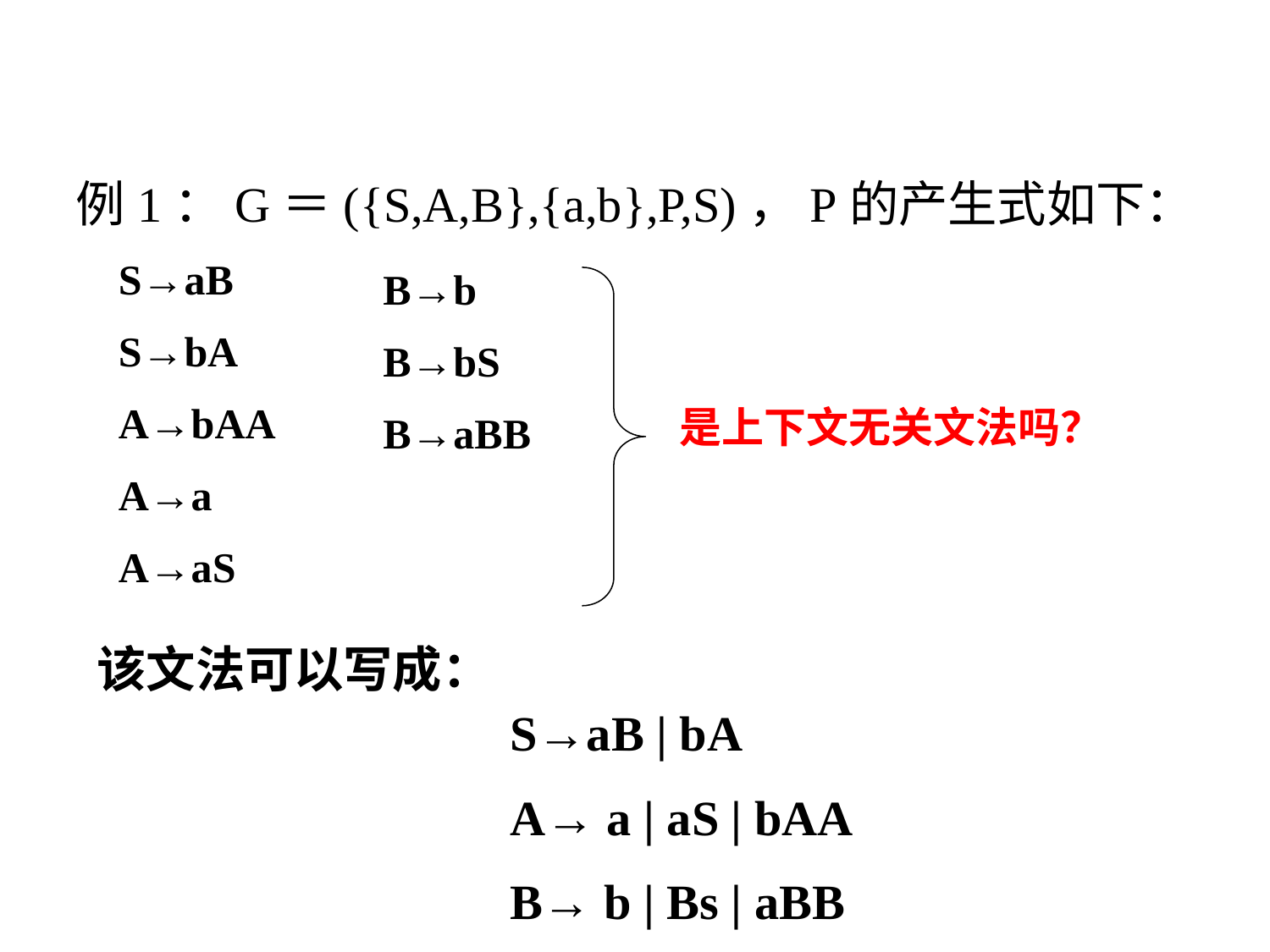

例1：G＝({S,A,B},{a,b},P,S)，P的产生式如下：
S→aB
S→bA
A→bAA
A→a
A→aS
B→b
B→bS
B→aBB

是上下文无关文法吗？
该文法可以写成：
S→aB | bA
A→ a | aS | bAA
B→ b | Bs | aBB